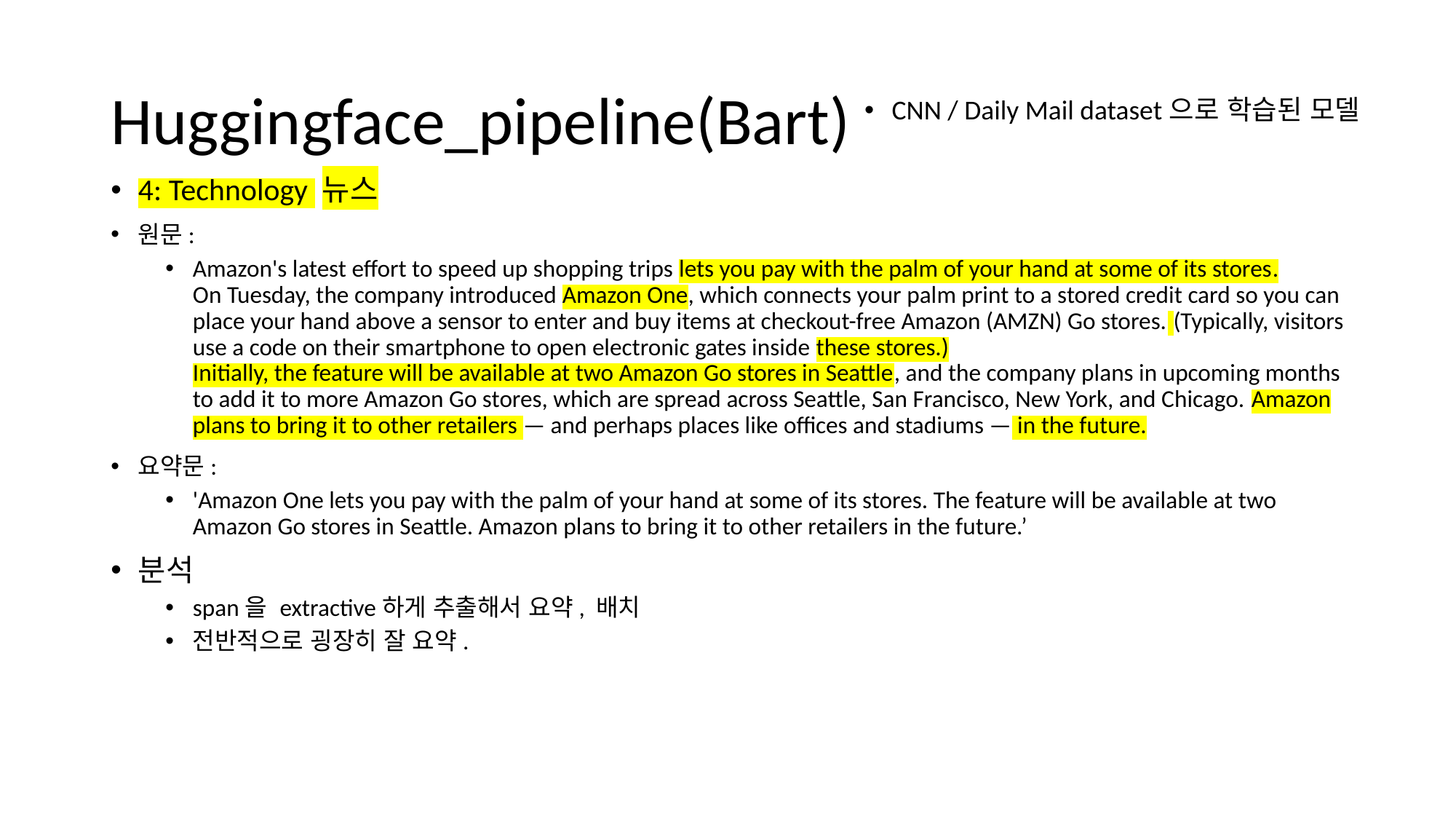

# Huggingface_pipeline(Bart)
CNN / Daily Mail dataset으로 학습된 모델
4: Technology 뉴스
원문:
Amazon's latest effort to speed up shopping trips lets you pay with the palm of your hand at some of its stores.
On Tuesday, the company introduced Amazon One, which connects your palm print to a stored credit card so you can place your hand above a sensor to enter and buy items at checkout-free Amazon (AMZN) Go stores. (Typically, visitors use a code on their smartphone to open electronic gates inside these stores.)
Initially, the feature will be available at two Amazon Go stores in Seattle, and the company plans in upcoming months to add it to more Amazon Go stores, which are spread across Seattle, San Francisco, New York, and Chicago. Amazon plans to bring it to other retailers — and perhaps places like offices and stadiums — in the future.
요약문:
'Amazon One lets you pay with the palm of your hand at some of its stores. The feature will be available at two Amazon Go stores in Seattle. Amazon plans to bring it to other retailers in the future.’
분석
span을 extractive하게 추출해서 요약, 배치
전반적으로 굉장히 잘 요약.